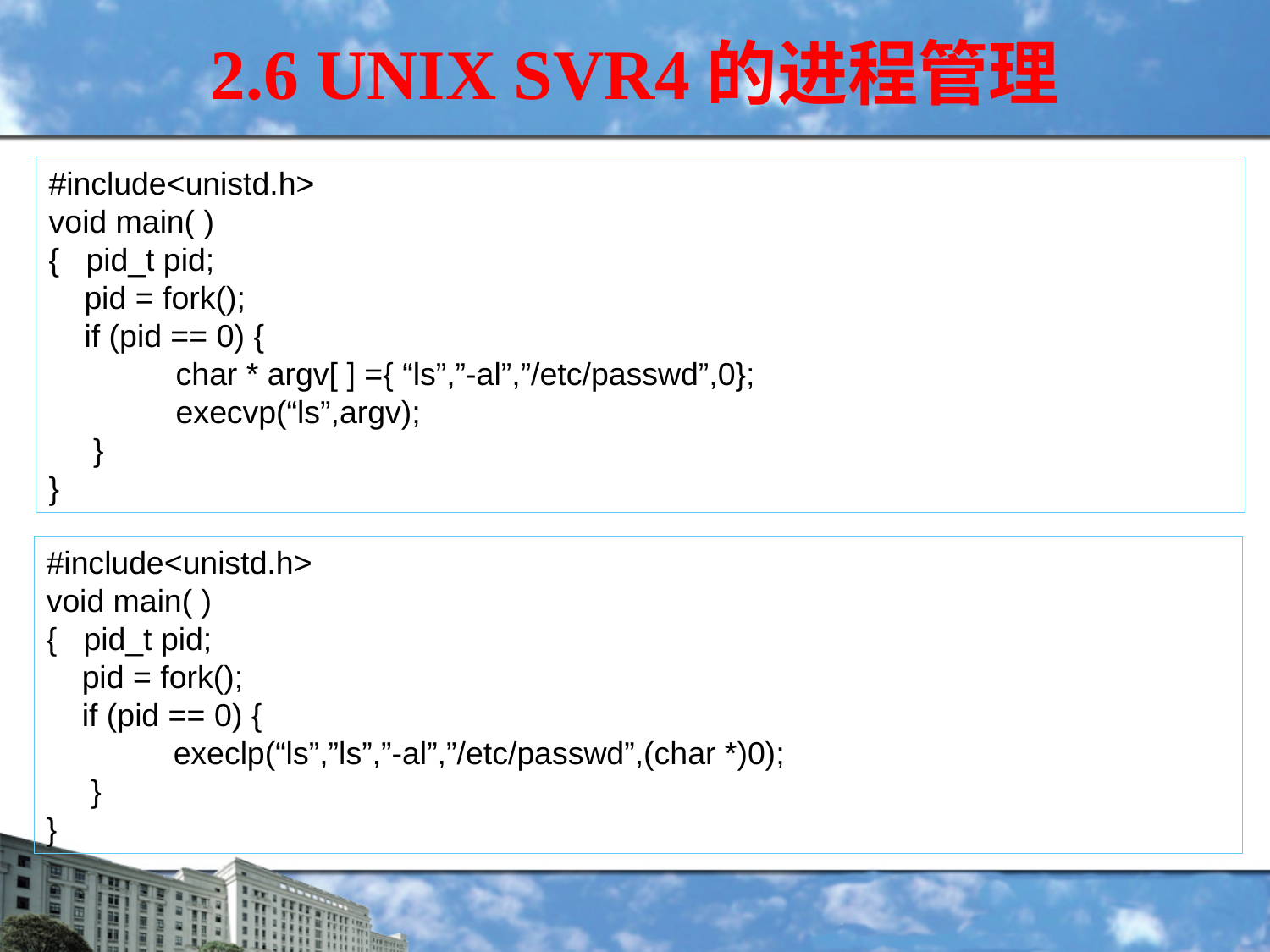

# 2.6 UNIX SVR4的进程管理
#include<unistd.h>
void main( )
{   pid_t pid;
    pid = fork();
    if (pid == 0) {
	char * argv[ ] ={ “ls”,”-al”,”/etc/passwd”,0};
	execvp(“ls”,argv);
     }
}
#include<unistd.h>
void main( )
{   pid_t pid;
    pid = fork();
    if (pid == 0) {
	execlp(“ls”,”ls”,”-al”,”/etc/passwd”,(char *)0);
     }
}